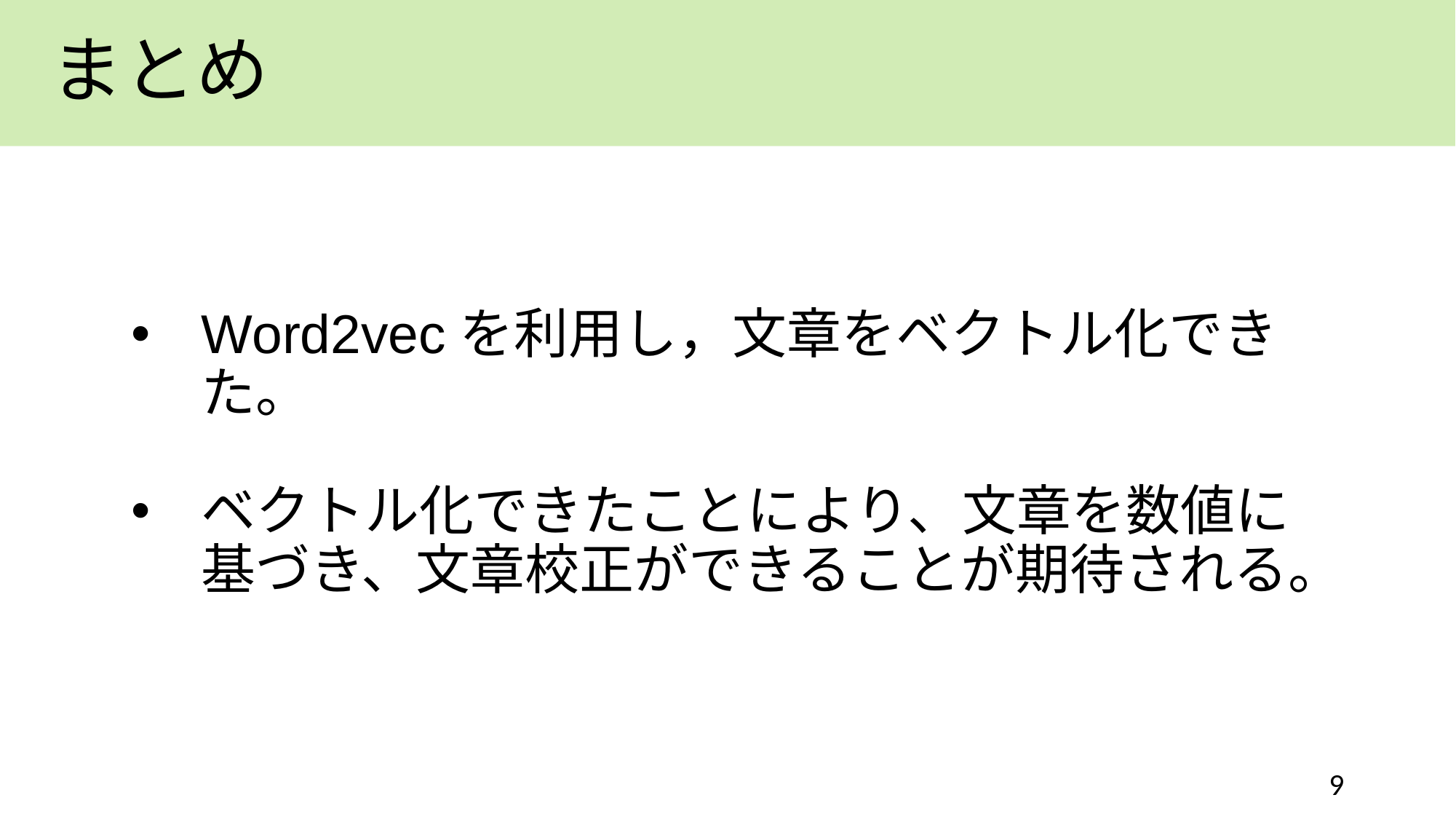

まとめ
Word2vecを利用し，文章をベクトル化できた。

ベクトル化できたことにより、文章を数値に基づき、文章校正ができることが期待される。
9